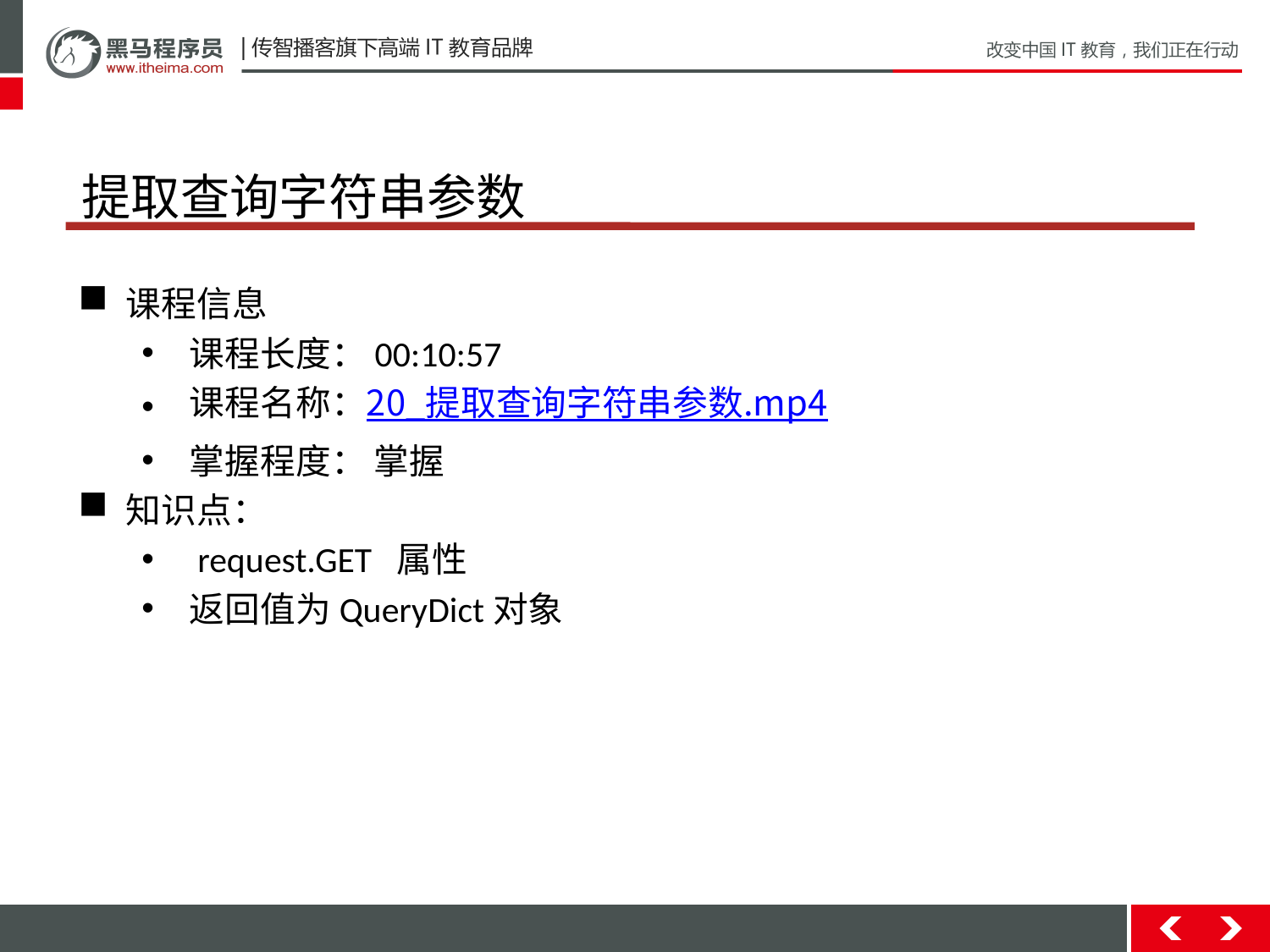

# 提取查询字符串参数

课程信息
课程长度：00:10:57
课程名称：20_提取查询字符串参数.mp4
掌握程度： 掌握
知识点：
 request.GET  属性
返回值为QueryDict对象